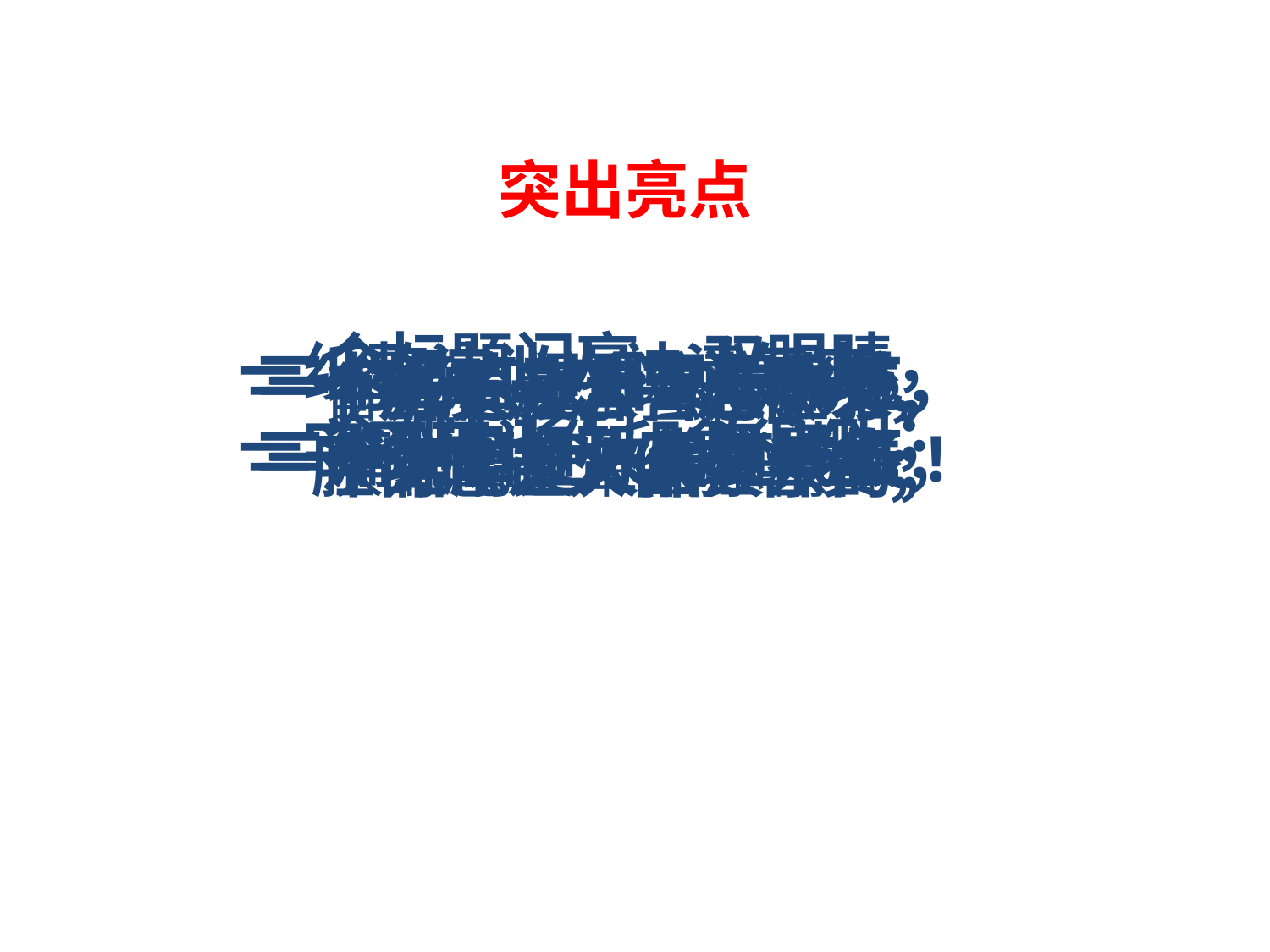

突出亮点
一个标题闪亮一双眼睛，
一个观点扬起一面旗帜；
一纸整洁让人神清气爽，
一字不苟让你印象得分；
一句名言敲出思想火花，
一个材料使人为之一振；
一个亮点提升文章品位，
一篇文章让你美梦成真!

一个角度点活一池秋水，
一腔情感让人体验善真；
一个开头让人喜从中来，
一个结尾让人品其余韵；
一番辨析展示独特思考，
一次点睛文章倍添精神；